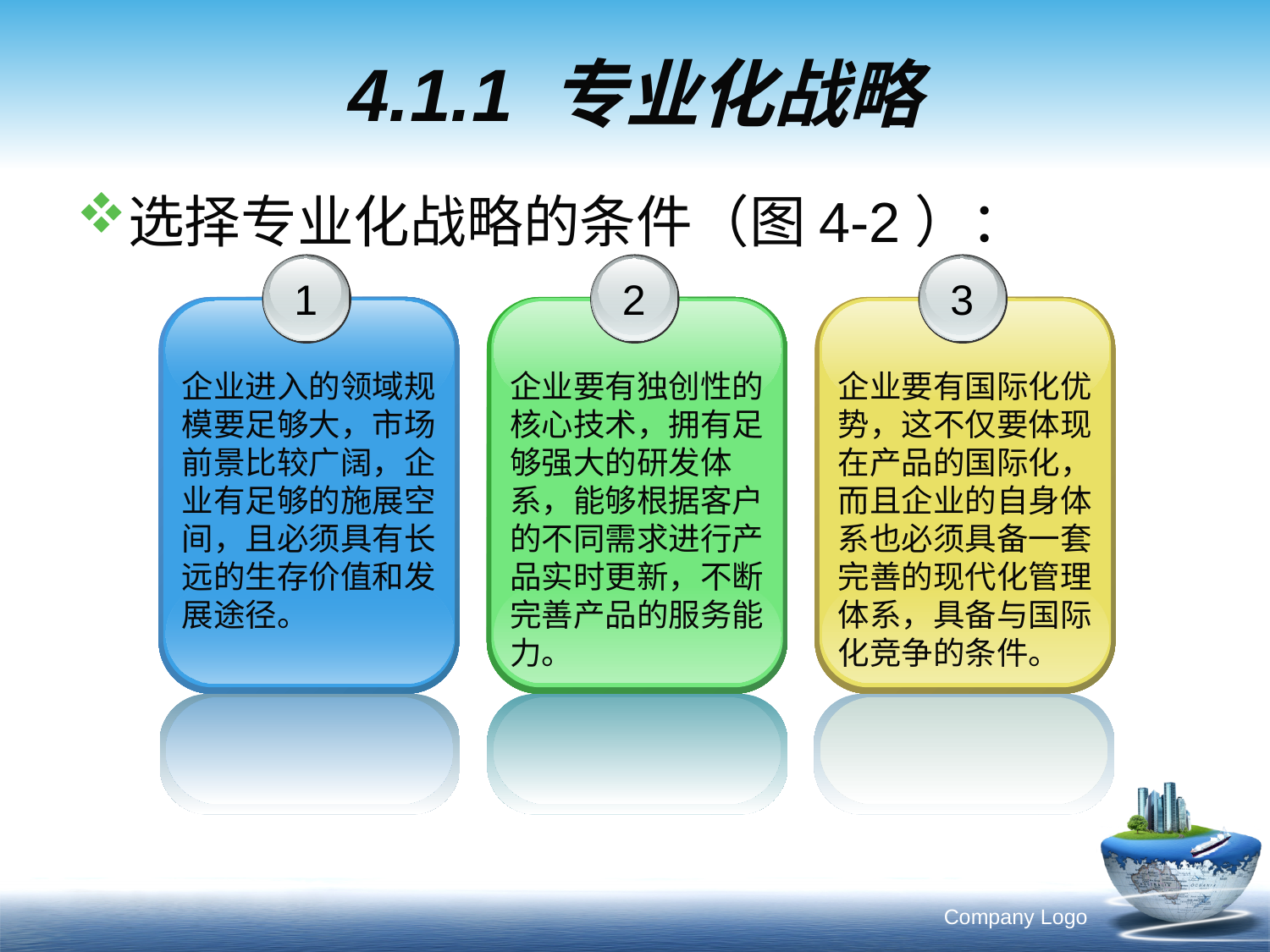

# 4.1.1 专业化战略
选择专业化战略的条件（图4-2）：

1

企业进入的领域规模要足够大，市场前景比较广阔，企业有足够的施展空间，且必须具有长远的生存价值和发展途径。

2

企业要有独创性的核心技术，拥有足够强大的研发体系，能够根据客户的不同需求进行产品实时更新，不断完善产品的服务能力。

3

企业要有国际化优势，这不仅要体现在产品的国际化，而且企业的自身体系也必须具备一套完善的现代化管理体系，具备与国际化竞争的条件。

Company Logo